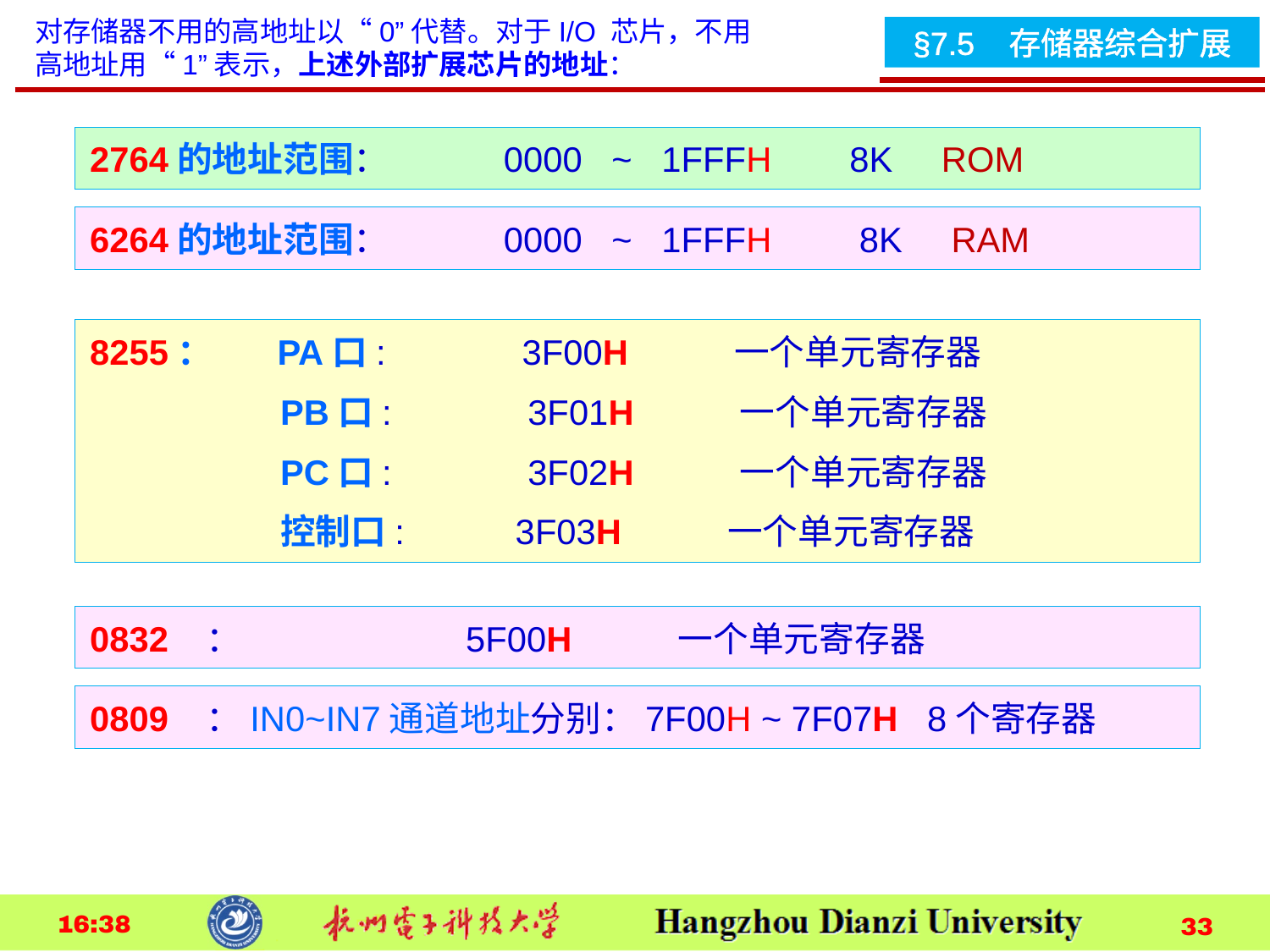

对存储器不用的高地址以“0”代替。对于I/O 芯片，不用高地址用“1”表示，上述外部扩展芯片的地址：
2764的地址范围：　　　0000   ~   1FFFH        8K     ROM
6264的地址范围：　　　0000   ~   1FFFH         8K     RAM
8255：       PA口:     　　3F00H          一个单元寄存器
PB口:     　　3F01H          一个单元寄存器
PC口:     　　3F02H          一个单元寄存器
控制口:      　3F03H          一个单元寄存器
0832   ：    　　　          5F00H          一个单元寄存器
0809   ：IN0~IN7通道地址分别：7F00H ~ 7F07H   8个寄存器